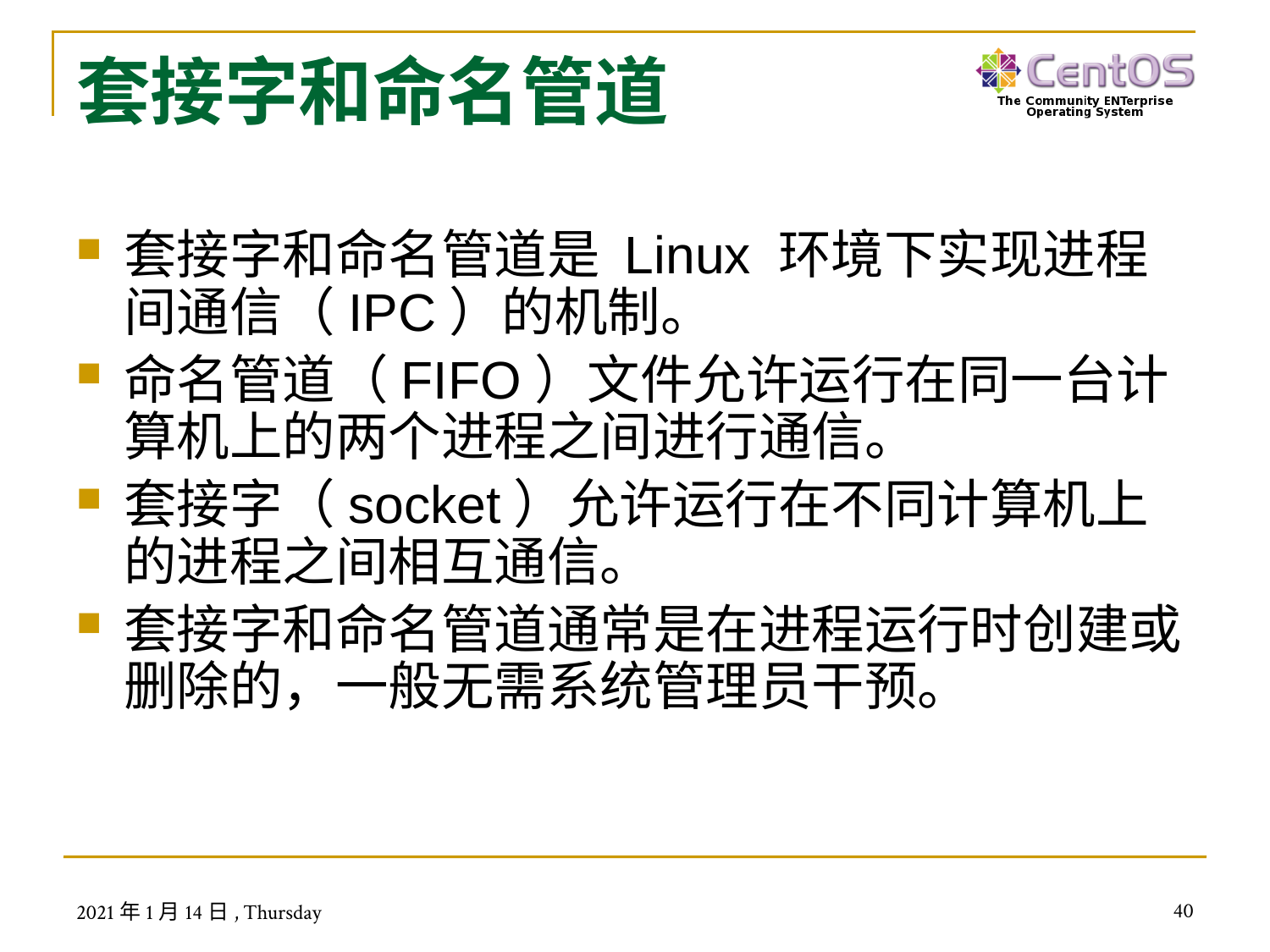

# 套接字和命名管道
套接字和命名管道是 Linux 环境下实现进程间通信（IPC）的机制。
命名管道（FIFO）文件允许运行在同一台计算机上的两个进程之间进行通信。
套接字（socket）允许运行在不同计算机上的进程之间相互通信。
套接字和命名管道通常是在进程运行时创建或删除的，一般无需系统管理员干预。

2021年1月14日, Thursday
40